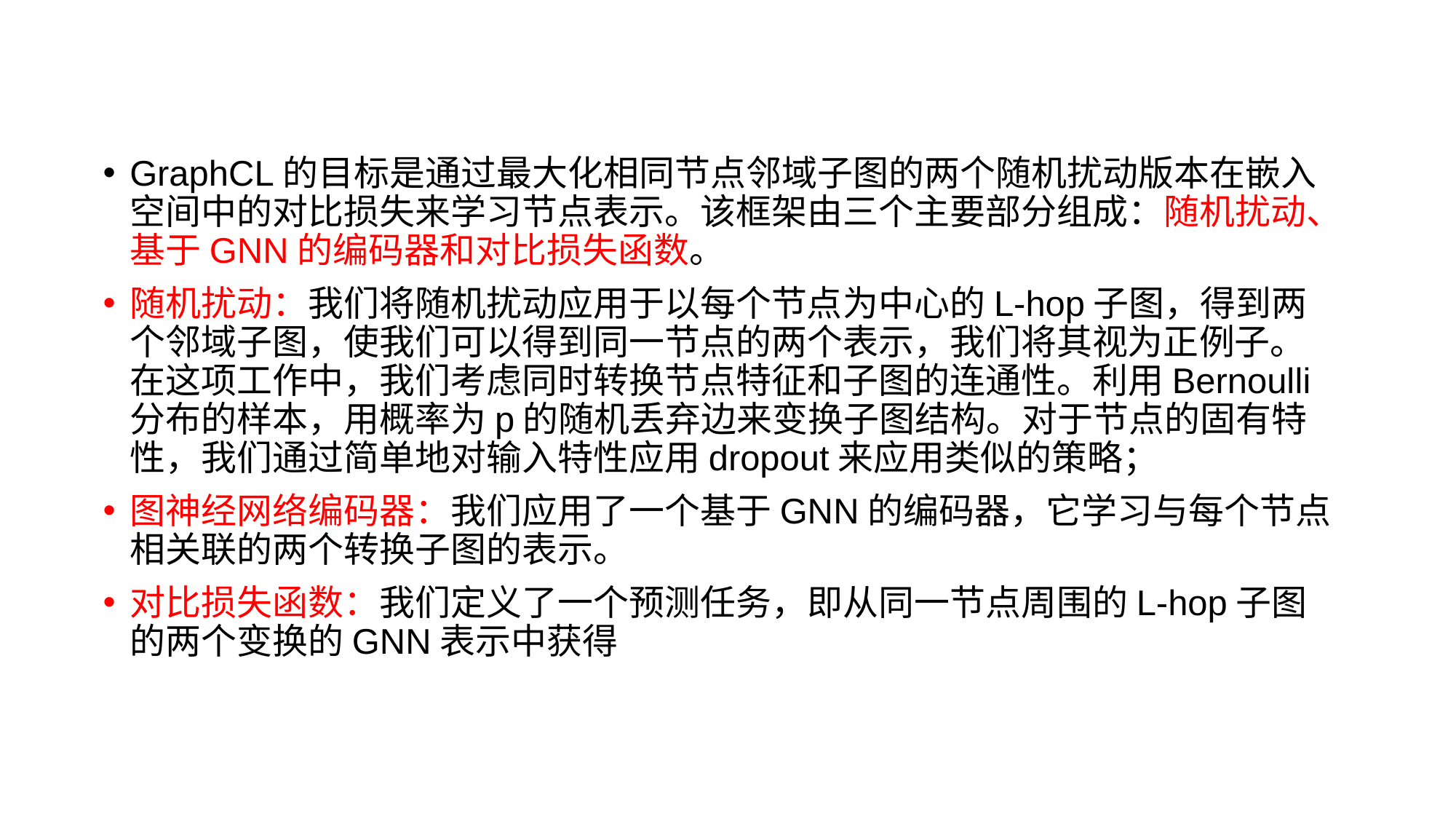

GraphCL的目标是通过最大化相同节点邻域子图的两个随机扰动版本在嵌入空间中的对比损失来学习节点表示。该框架由三个主要部分组成：随机扰动、基于GNN的编码器和对比损失函数。
随机扰动：我们将随机扰动应用于以每个节点为中心的L-hop子图，得到两个邻域子图，使我们可以得到同一节点的两个表示，我们将其视为正例子。在这项工作中，我们考虑同时转换节点特征和子图的连通性。利用Bernoulli分布的样本，用概率为p的随机丢弃边来变换子图结构。对于节点的固有特性，我们通过简单地对输入特性应用dropout来应用类似的策略；
图神经网络编码器：我们应用了一个基于GNN的编码器，它学习与每个节点相关联的两个转换子图的表示。
对比损失函数：我们定义了一个预测任务，即从同一节点周围的L-hop子图的两个变换的GNN表示中获得